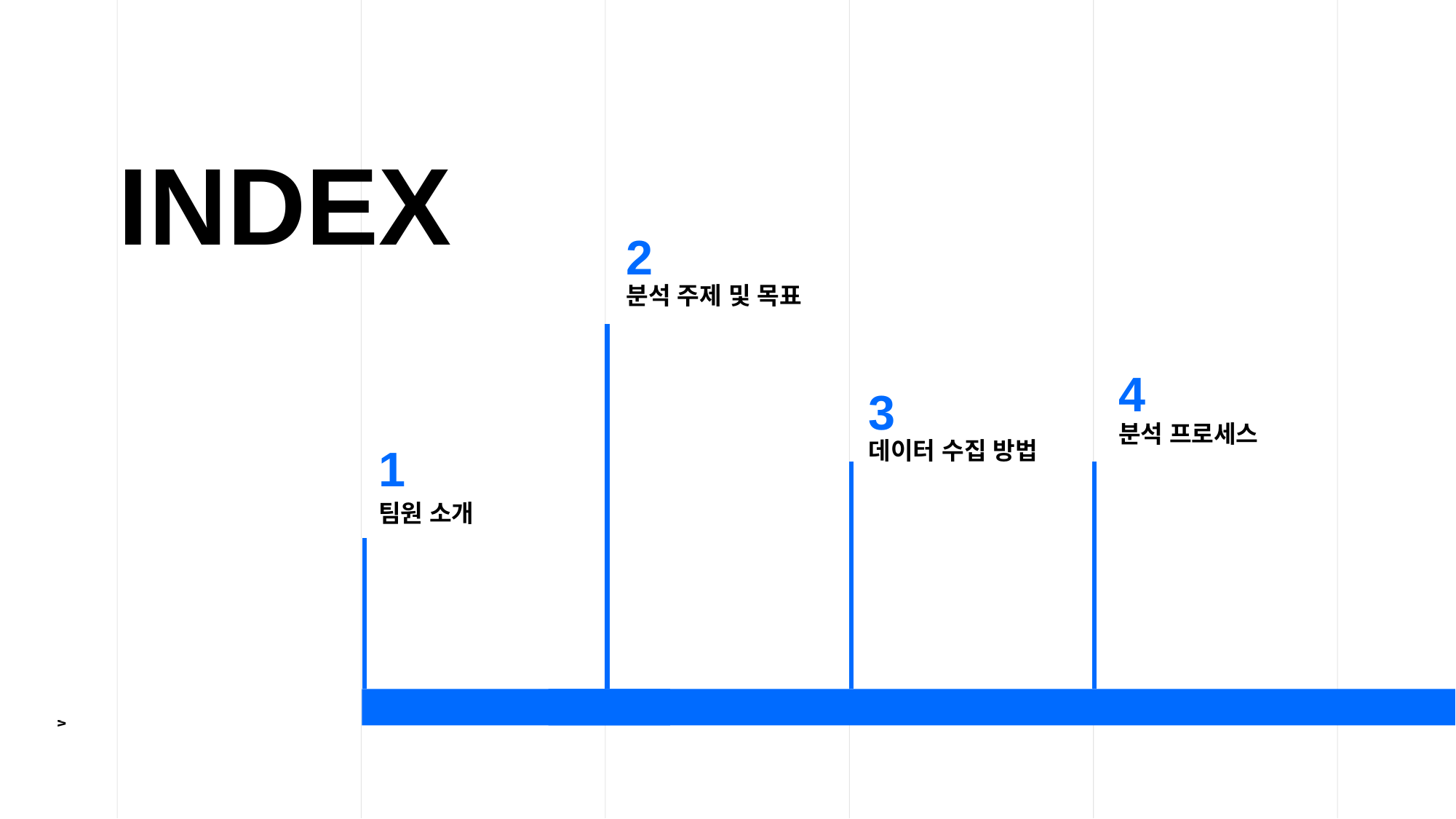

INDEX
2
분석 주제 및 목표
4
분석 프로세스

3
데이터 수집 방법
1
팀원 소개